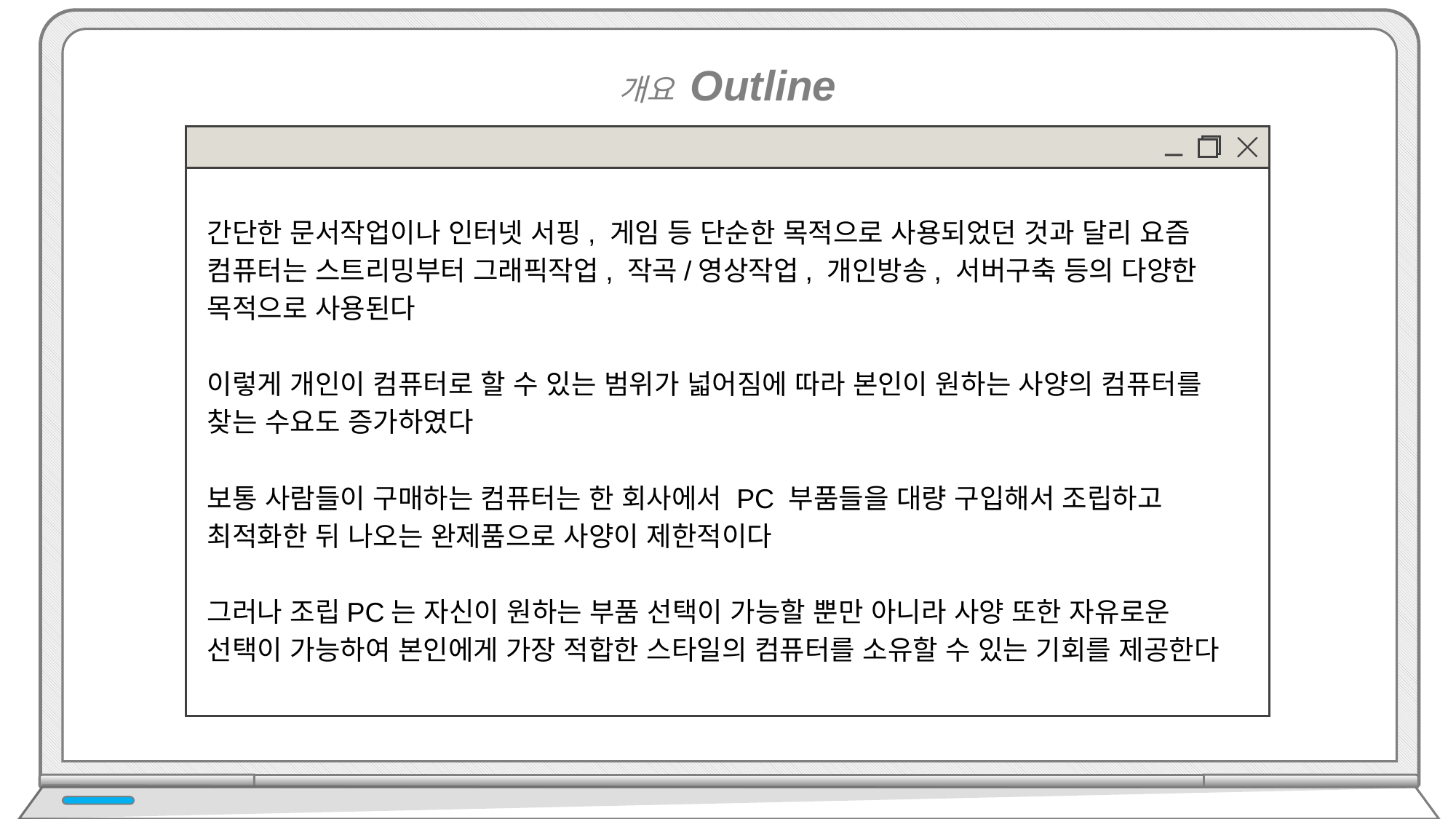

개요 Outline

간단한 문서작업이나 인터넷 서핑, 게임 등 단순한 목적으로 사용되었던 것과 달리 요즘 컴퓨터는 스트리밍부터 그래픽작업, 작곡/영상작업, 개인방송, 서버구축 등의 다양한 목적으로 사용된다

이렇게 개인이 컴퓨터로 할 수 있는 범위가 넓어짐에 따라 본인이 원하는 사양의 컴퓨터를 찾는 수요도 증가하였다

보통 사람들이 구매하는 컴퓨터는 한 회사에서 PC 부품들을 대량 구입해서 조립하고 최적화한 뒤 나오는 완제품으로 사양이 제한적이다

그러나 조립PC는 자신이 원하는 부품 선택이 가능할 뿐만 아니라 사양 또한 자유로운 선택이 가능하여 본인에게 가장 적합한 스타일의 컴퓨터를 소유할 수 있는 기회를 제공한다